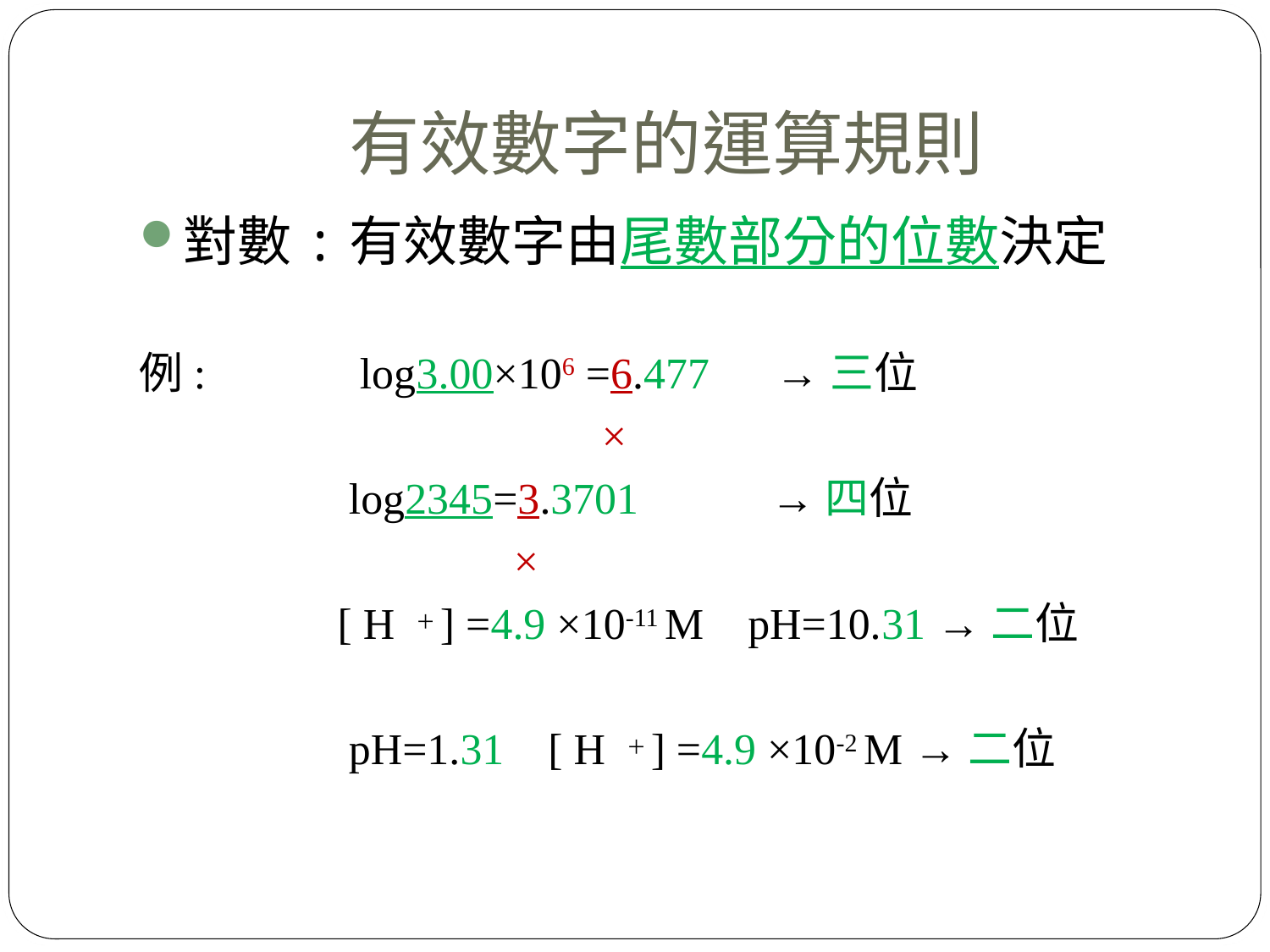

# 有效數字的運算規則
對數:有效數字由尾數部分的位數決定

例:              log3.00×106 =6.477      →三位
                                          ×
                   log2345=3.3701            →四位
                                  ×
                  [ H ＋] =4.9 ×10-11 M    pH=10.31 →二位

                   pH=1.31    [ H ＋] =4.9 ×10-2 M →二位